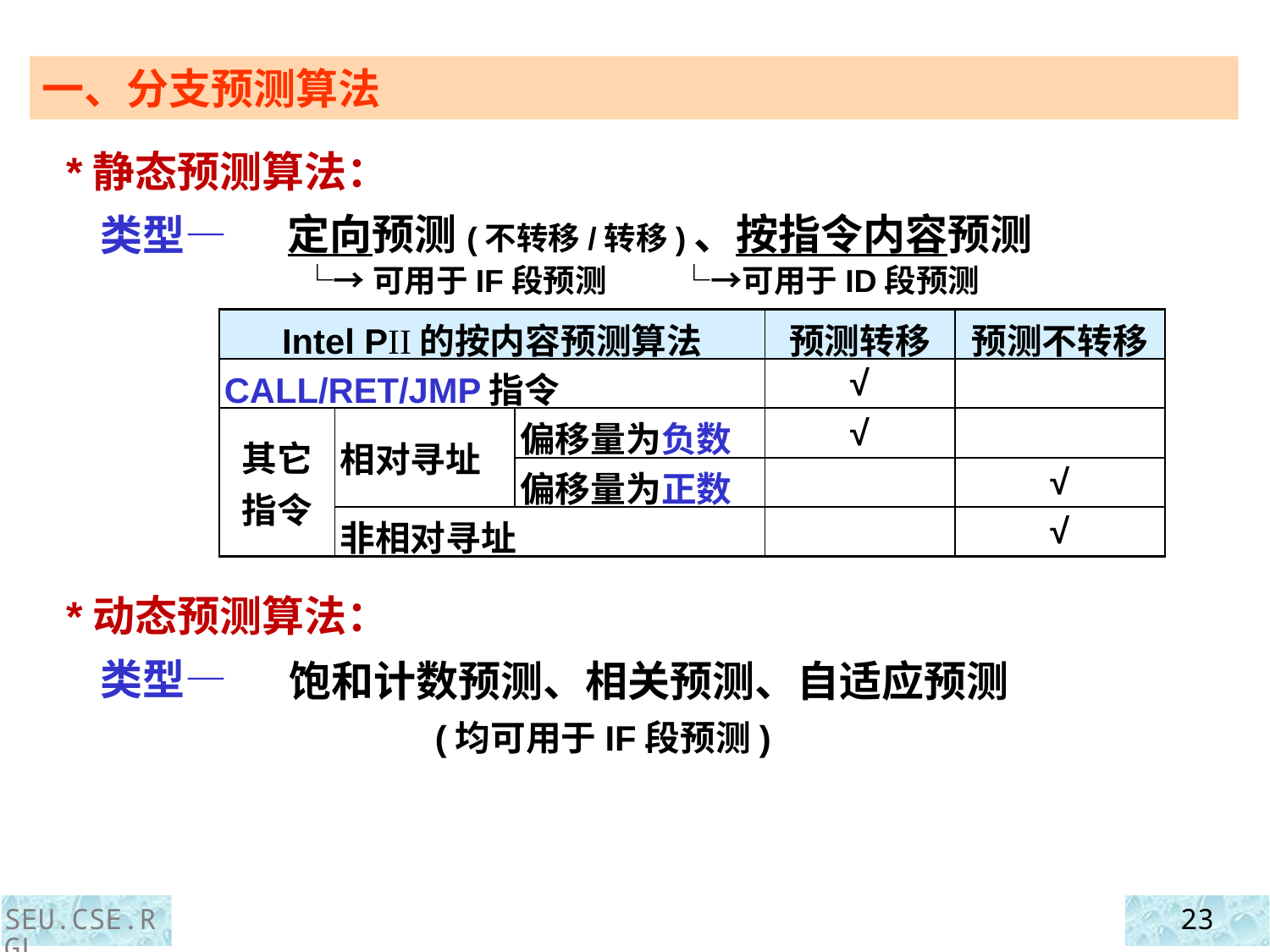

一、分支预测算法
  *静态预测算法：
     类型—

  *动态预测算法：
     类型—
定向预测(不转移/转移)、按指令内容预测
  └→可用于IF段预测          └→可用于ID段预测
| Intel PII的按内容预测算法 |  |  | 预测转移 | 预测不转移 |
| --- | --- | --- | --- | --- |
| CALL/RET/JMP指令 |  |  | √ |  |
| 其它 指令 | 相对寻址 | 偏移量为负数 | √ |  |
|  |  | 偏移量为正数 |  | √ |
|  | 非相对寻址 |  |  | √ |
饱和计数预测、相关预测、自适应预测
               (均可用于IF段预测)
SEU.CSE.RGL
23